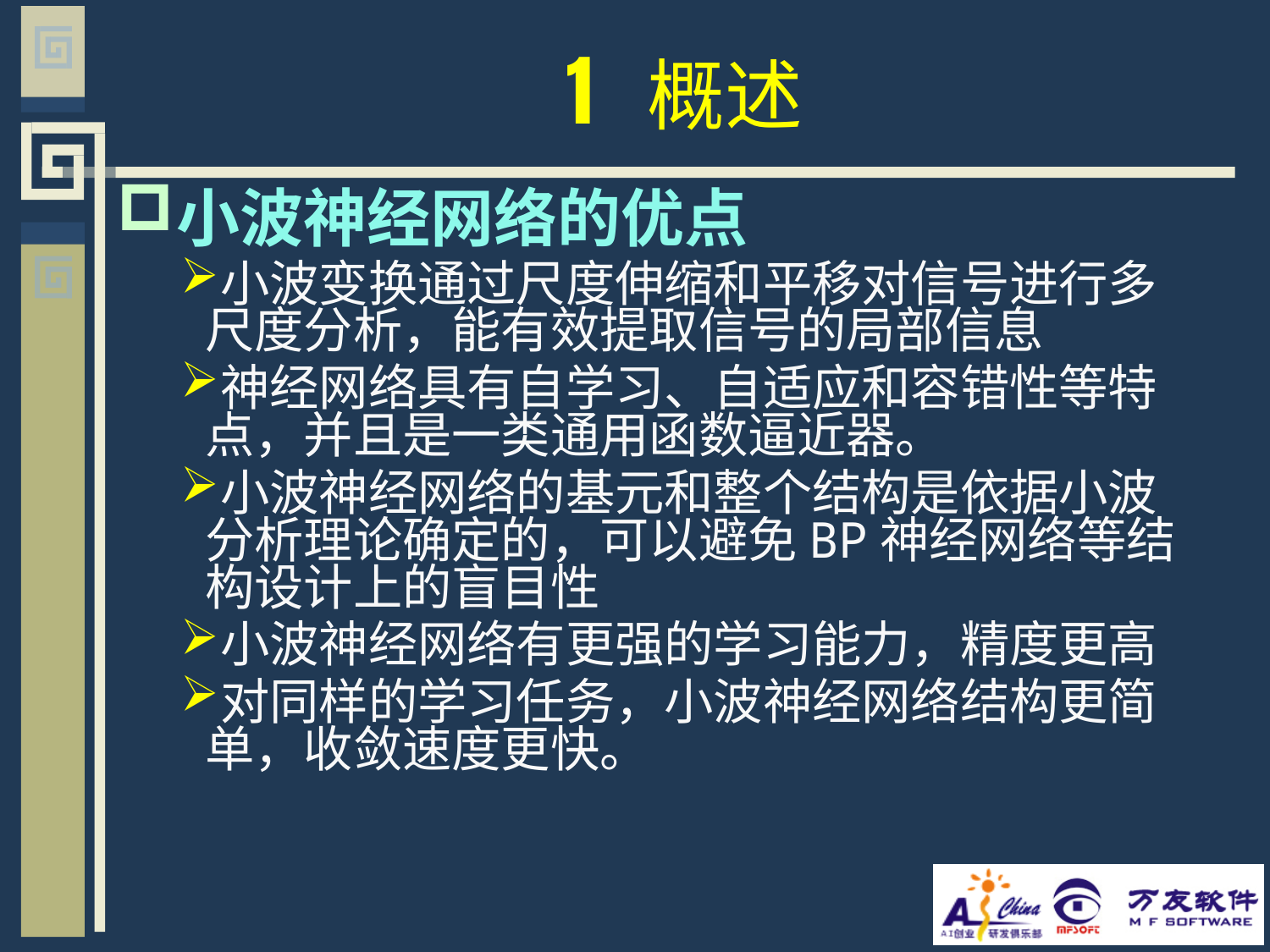

# 1  概述
小波神经网络的优点
小波变换通过尺度伸缩和平移对信号进行多尺度分析，能有效提取信号的局部信息
神经网络具有自学习、自适应和容错性等特点，并且是一类通用函数逼近器。
小波神经网络的基元和整个结构是依据小波分析理论确定的，可以避免BP神经网络等结构设计上的盲目性
小波神经网络有更强的学习能力，精度更高
对同样的学习任务，小波神经网络结构更简单，收敛速度更快。